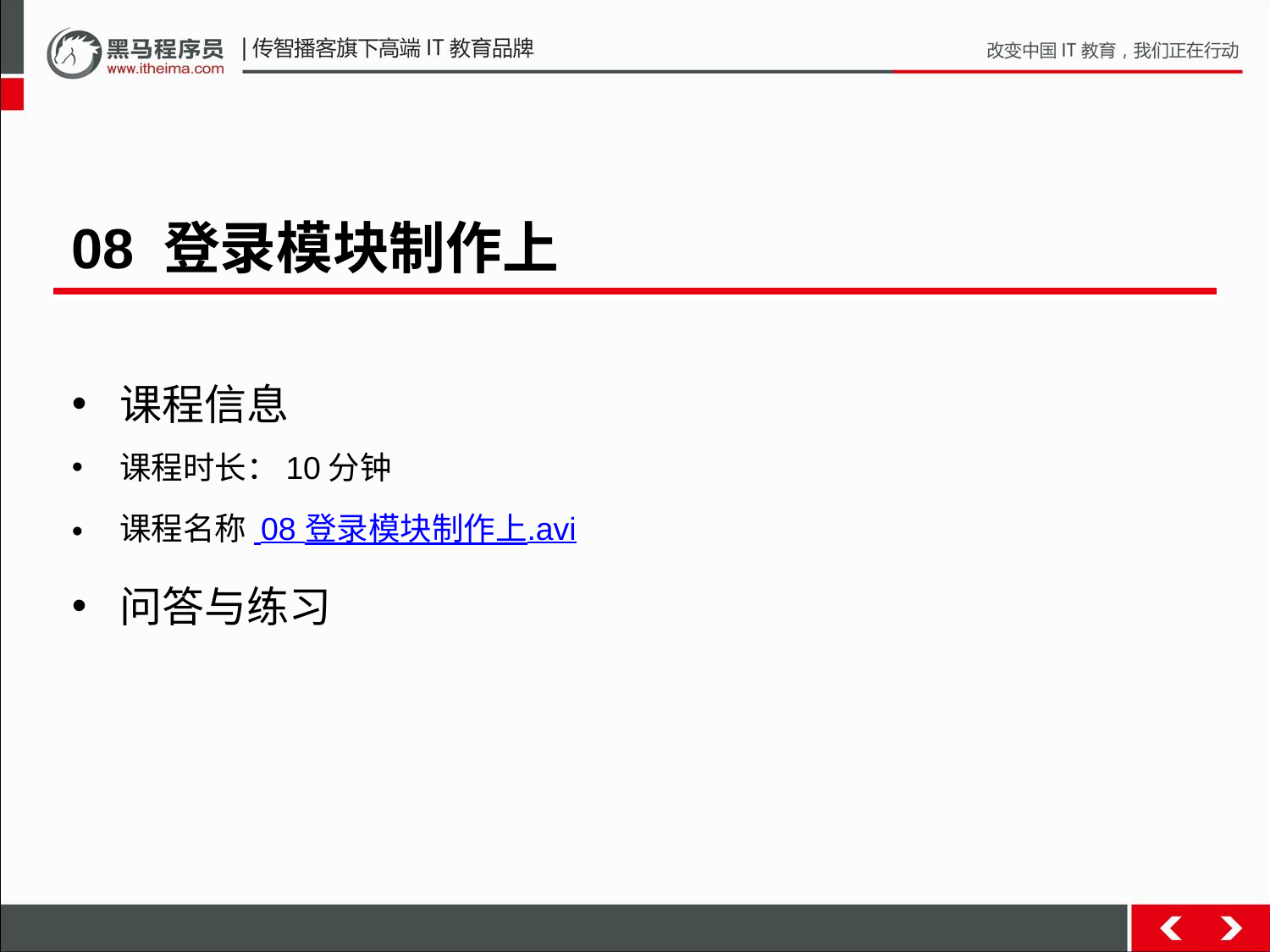

08 登录模块制作上
课程信息
课程时长：10分钟
课程名称  08 登录模块制作上.avi
问答与练习